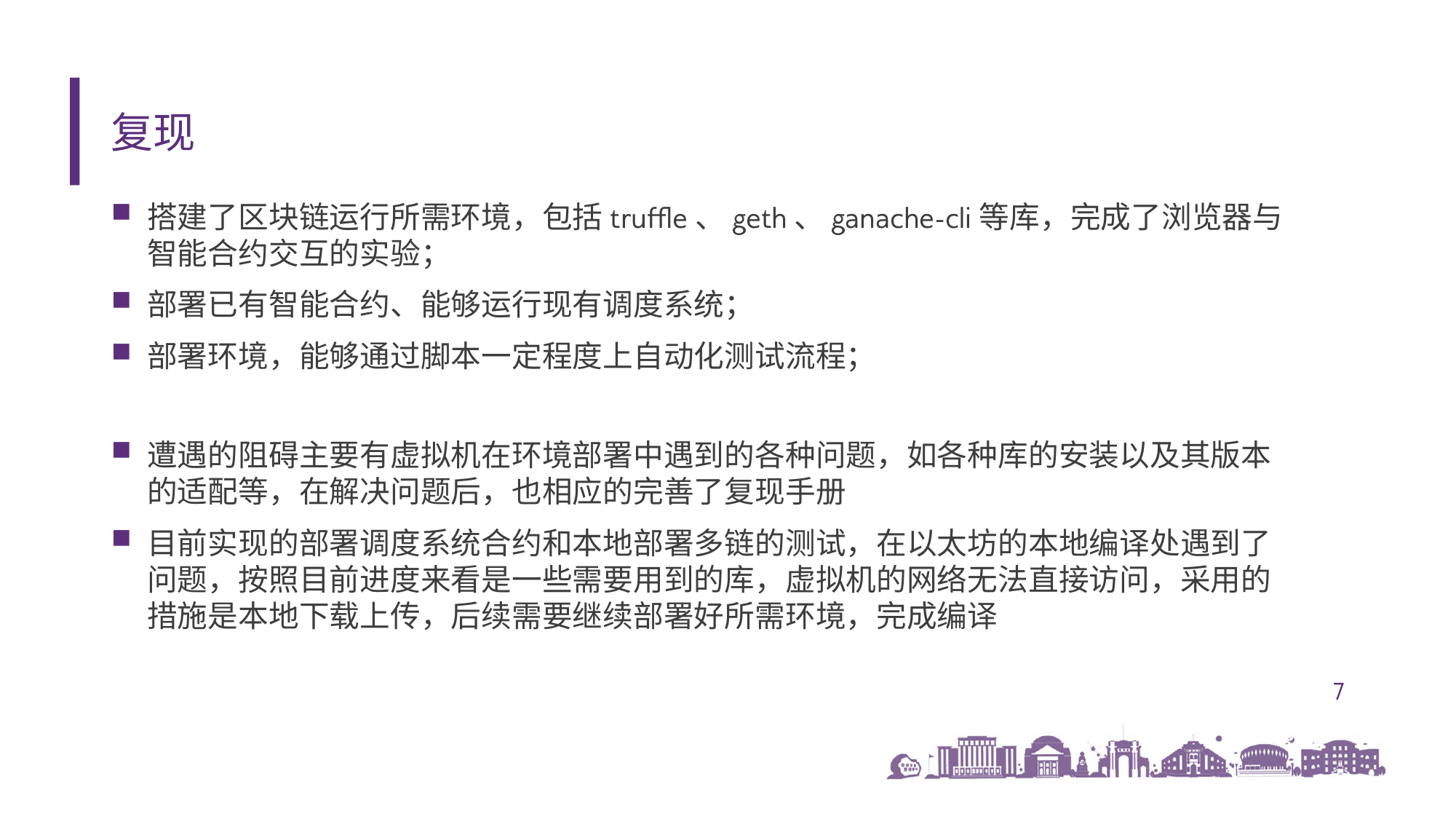

# 复现
搭建了区块链运行所需环境，包括truffle、geth、ganache-cli等库，完成了浏览器与智能合约交互的实验；
部署已有智能合约、能够运行现有调度系统；
部署环境，能够通过脚本一定程度上自动化测试流程；

遭遇的阻碍主要有虚拟机在环境部署中遇到的各种问题，如各种库的安装以及其版本的适配等，在解决问题后，也相应的完善了复现手册
目前实现的部署调度系统合约和本地部署多链的测试，在以太坊的本地编译处遇到了问题，按照目前进度来看是一些需要用到的库，虚拟机的网络无法直接访问，采用的措施是本地下载上传，后续需要继续部署好所需环境，完成编译

7